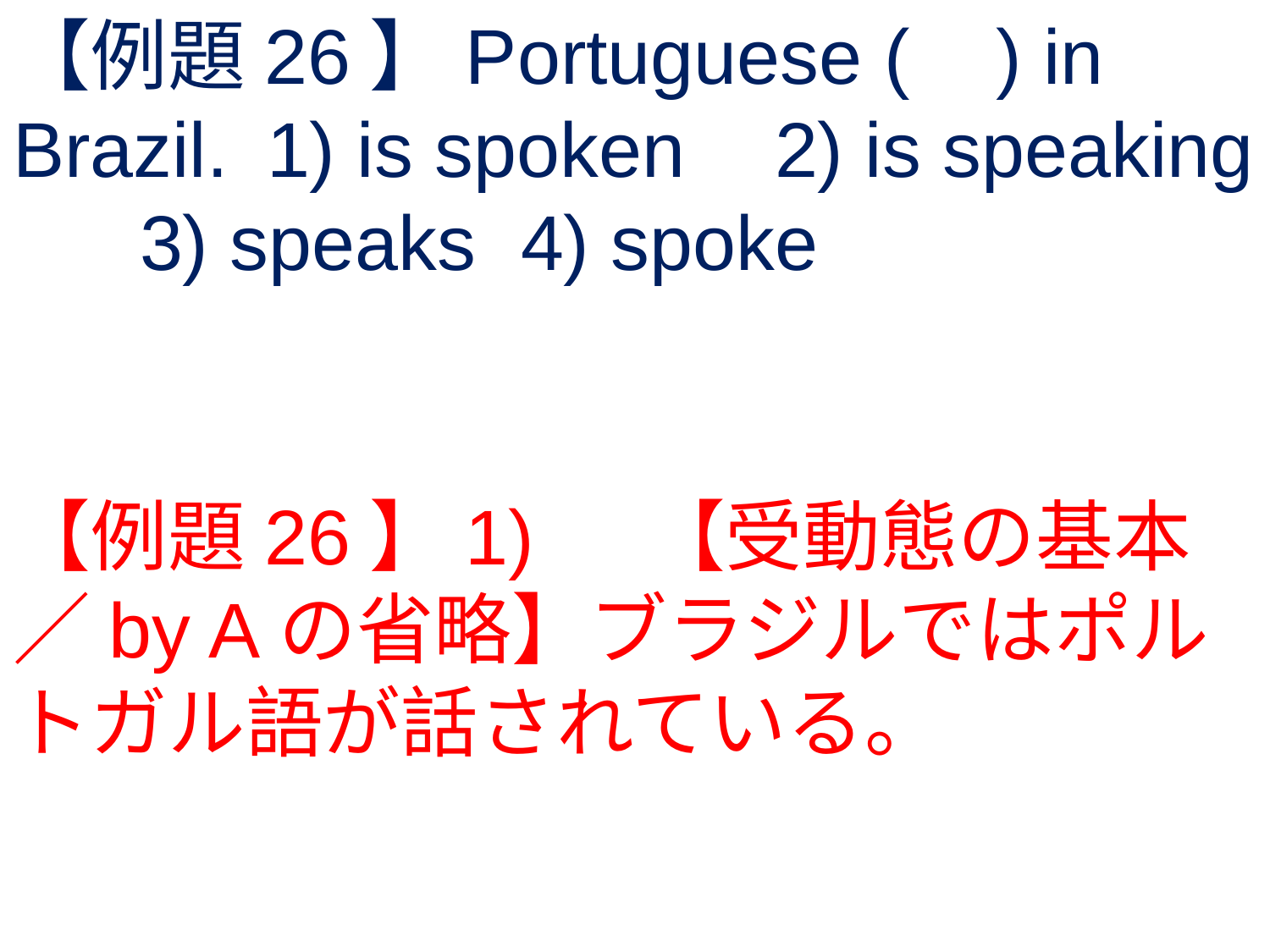

# 【例題26】Portuguese (    ) in Brazil.	1) is spoken	2) is speaking	3) speaks	4) spoke
【例題26】1) 	【受動態の基本／by Aの省略】ブラジルではポルトガル語が話されている。